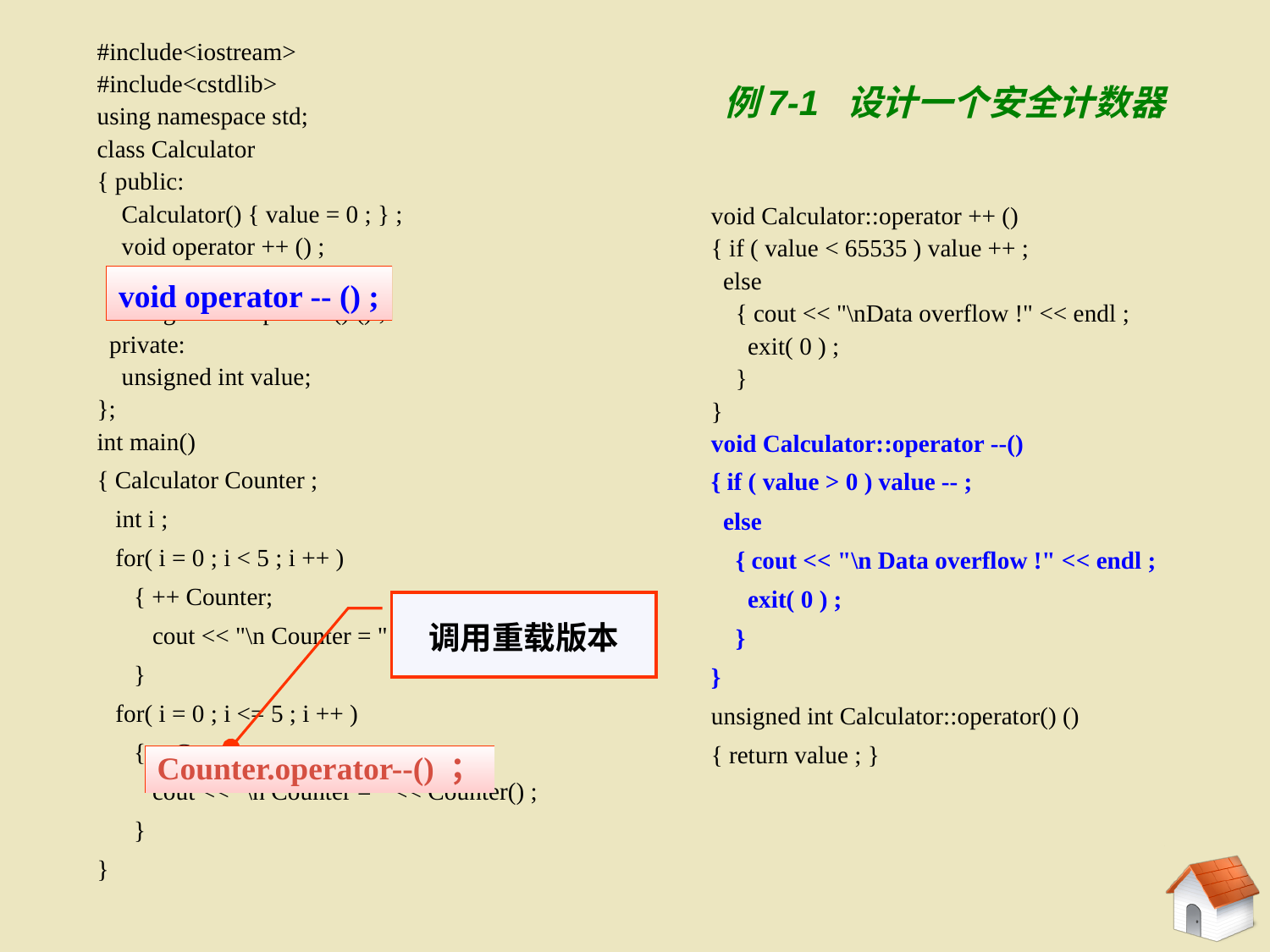

7.1.2  运算符重载的语法形式
#include<iostream>
#include<cstdlib>
using namespace std;
class Calculator
{ public:
    Calculator() { value = 0 ; } ;
    void operator ++ () ;
    void operator -- () ;
    unsigned int operator() () ;
  private:
    unsigned int value;
};
int main()
{ Calculator Counter ;
   int i ;
   for( i = 0 ; i < 5 ; i ++ )
      { ++ Counter;
         cout << "\n Counter = " << Counter() ;
      }
   for( i = 0 ; i <= 5 ; i ++ )
      { -- Counter;
         cout << "\n Counter = " << Counter() ;
      }
}
例7-1  设计一个安全计数器
void Calculator::operator ++ ()
{ if ( value < 65535 ) value ++ ;
  else
    { cout << "\nData overflow !" << endl ;
      exit( 0 ) ;
    }
}
void Calculator::operator --()
{ if ( value > 0 ) value -- ;
  else
    { cout << "\n Data overflow !" << endl ;
      exit( 0 ) ;
    }
}
unsigned int Calculator::operator() ()
{ return value ; }
void operator -- () ;
调用重载版本
Counter.operator--() ；